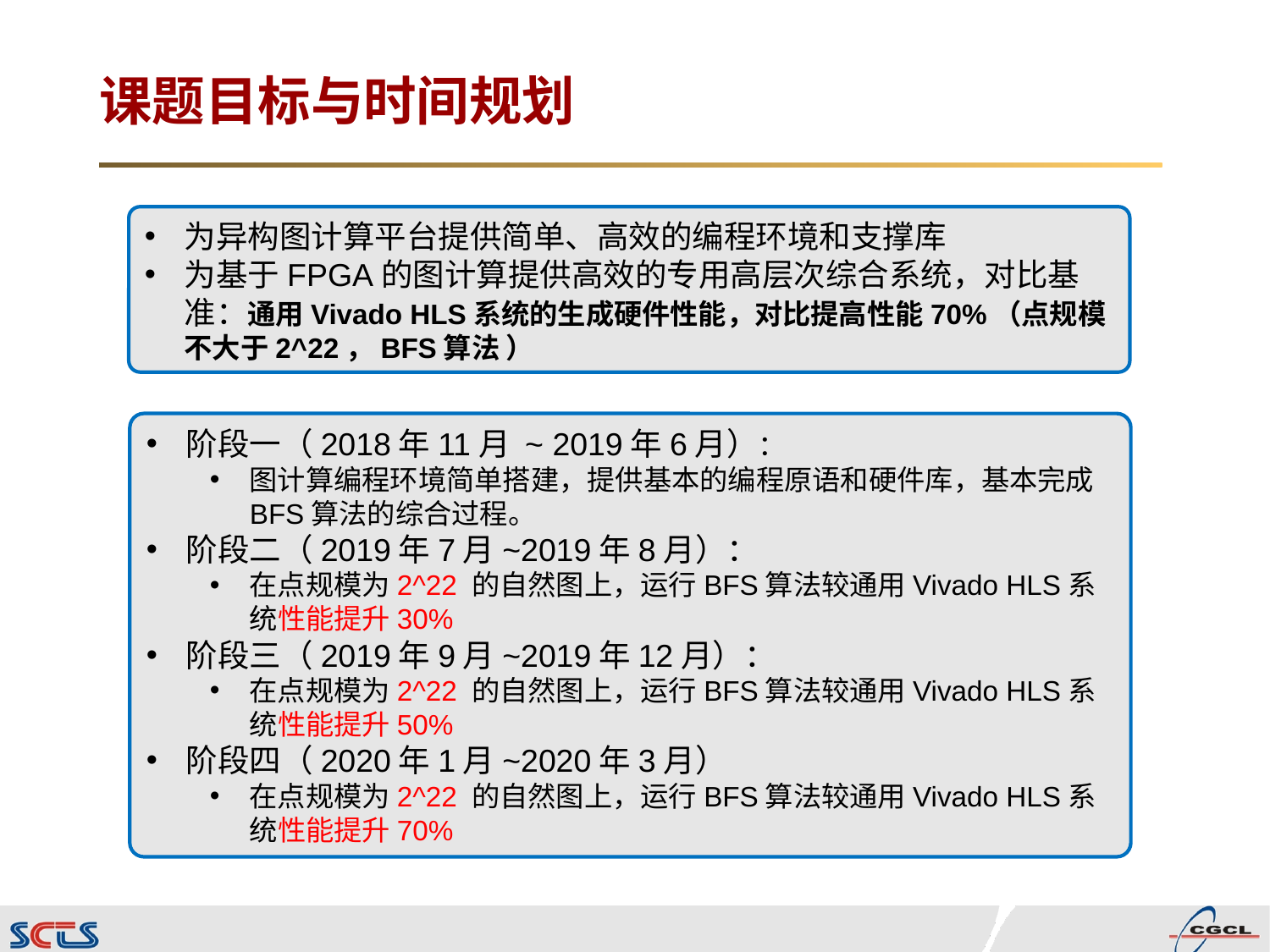

# 课题目标与时间规划
为异构图计算平台提供简单、高效的编程环境和支撑库
为基于FPGA的图计算提供高效的专用高层次综合系统，对比基准：通用Vivado HLS系统的生成硬件性能，对比提高性能70%（点规模不大于2^22，BFS算法 ）
阶段一（2018年11月 ~ 2019年6月）：
图计算编程环境简单搭建，提供基本的编程原语和硬件库，基本完成BFS算法的综合过程。
阶段二（2019年7月~2019年8月）：
在点规模为2^22 的自然图上，运行BFS算法较通用Vivado HLS系统性能提升30%
阶段三（2019年9月~2019年12月）：
在点规模为2^22 的自然图上，运行BFS算法较通用Vivado HLS系统性能提升50%
阶段四（2020年1月~2020年3月）
在点规模为2^22 的自然图上，运行BFS算法较通用Vivado HLS系统性能提升70%